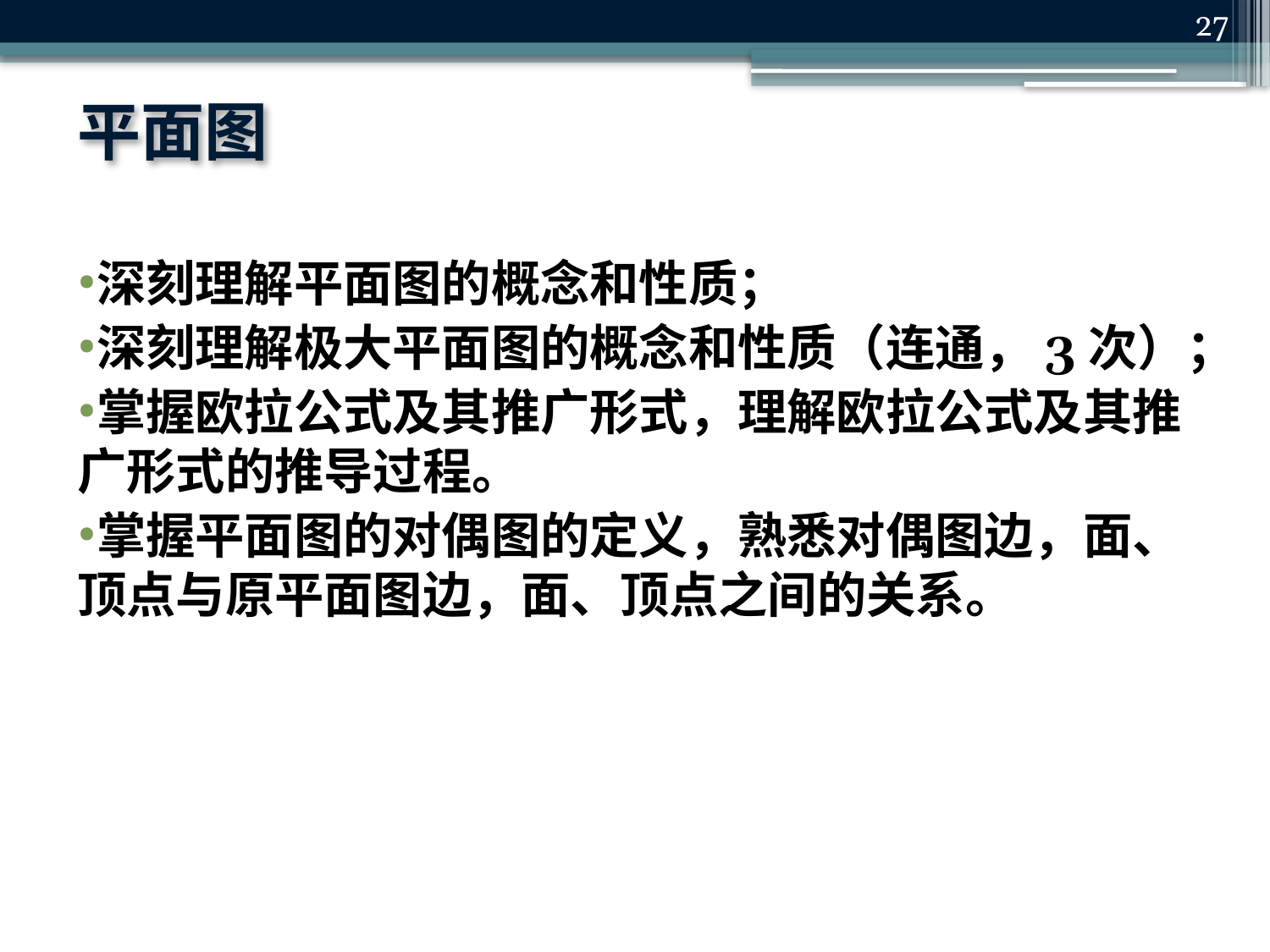

27
# 平面图
深刻理解平面图的概念和性质；
深刻理解极大平面图的概念和性质（连通，3次）；
掌握欧拉公式及其推广形式，理解欧拉公式及其推广形式的推导过程。
掌握平面图的对偶图的定义，熟悉对偶图边，面、顶点与原平面图边，面、顶点之间的关系。